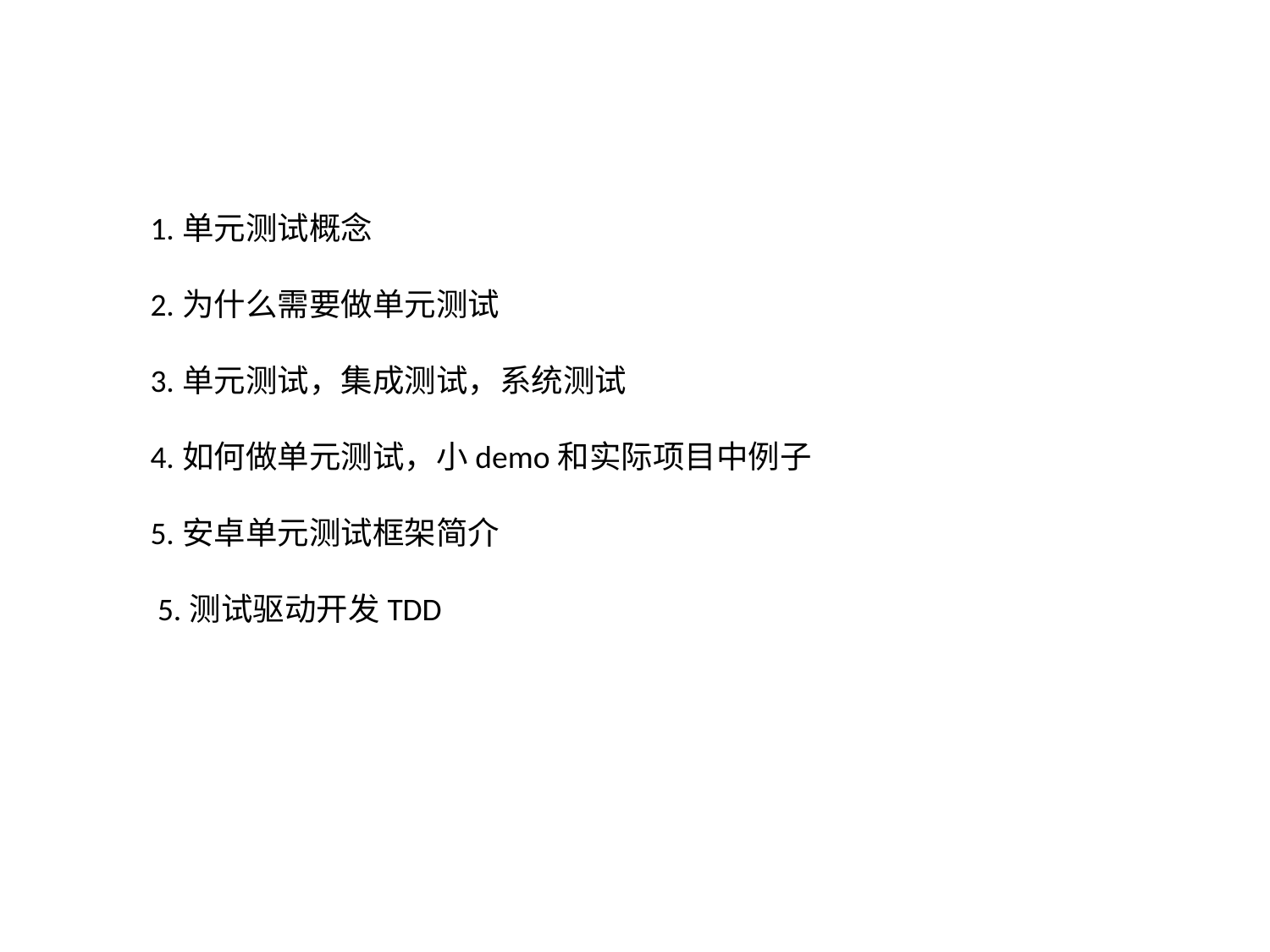

1.单元测试概念

2.为什么需要做单元测试

3.单元测试，集成测试，系统测试

4.如何做单元测试，小demo和实际项目中例子

5.安卓单元测试框架简介

 5.测试驱动开发TDD